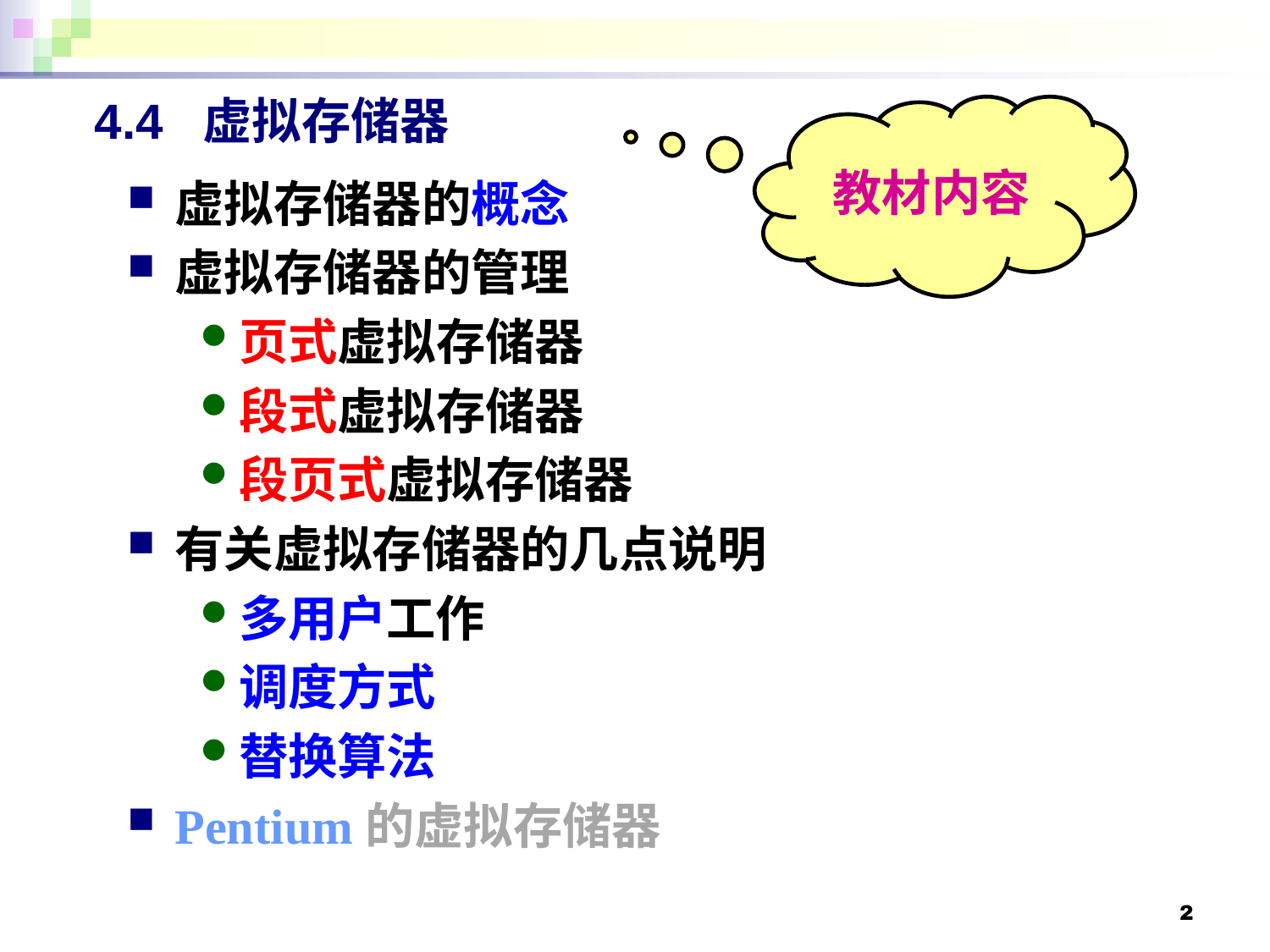

# 4.4  虚拟存储器
教材内容
虚拟存储器的概念
虚拟存储器的管理
页式虚拟存储器
段式虚拟存储器
段页式虚拟存储器
有关虚拟存储器的几点说明
多用户工作
调度方式
替换算法
Pentium的虚拟存储器
2